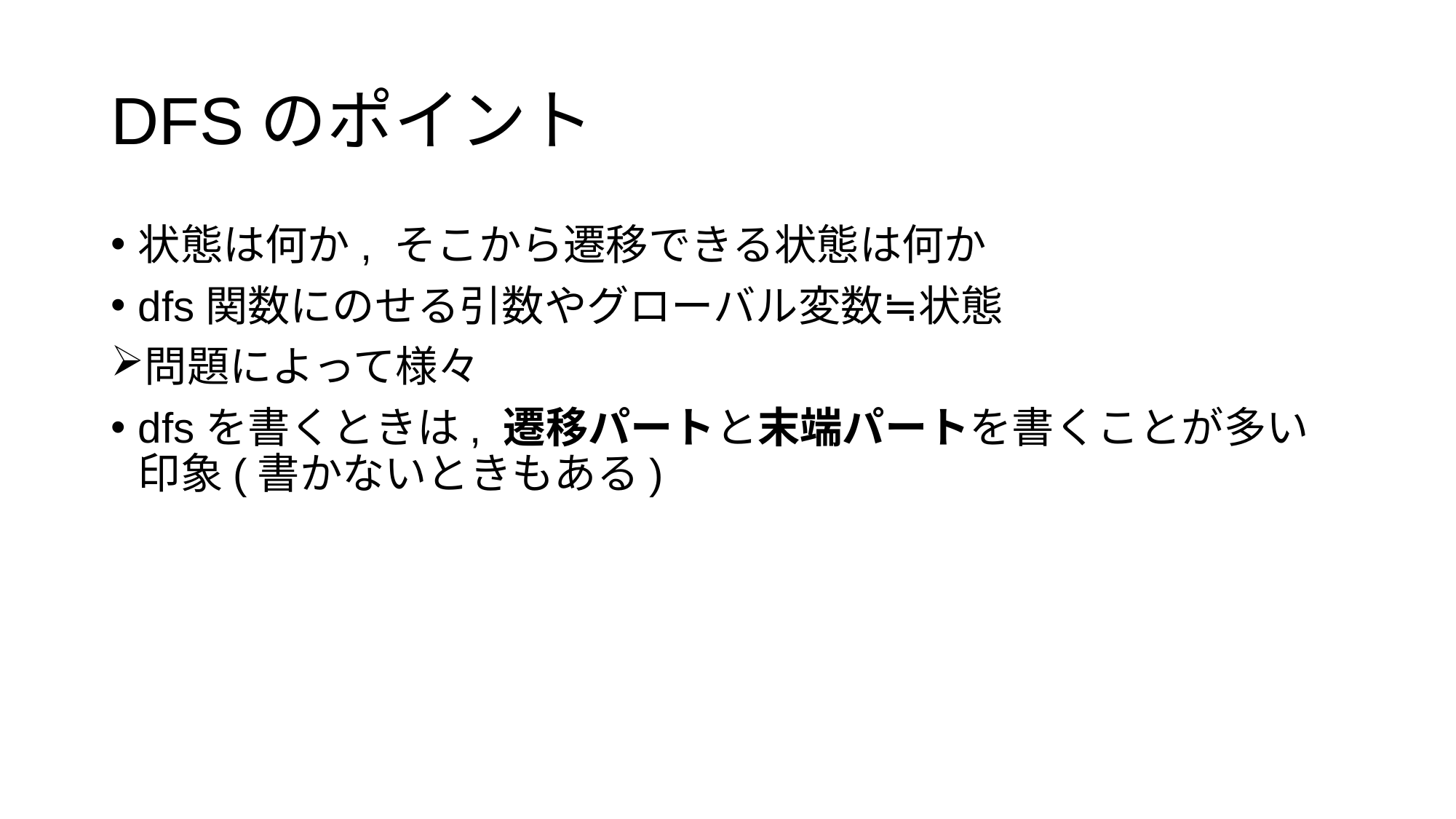

# DFSのポイント
状態は何か, そこから遷移できる状態は何か
dfs関数にのせる引数やグローバル変数≒状態
問題によって様々
dfsを書くときは, 遷移パートと末端パートを書くことが多い印象(書かないときもある)